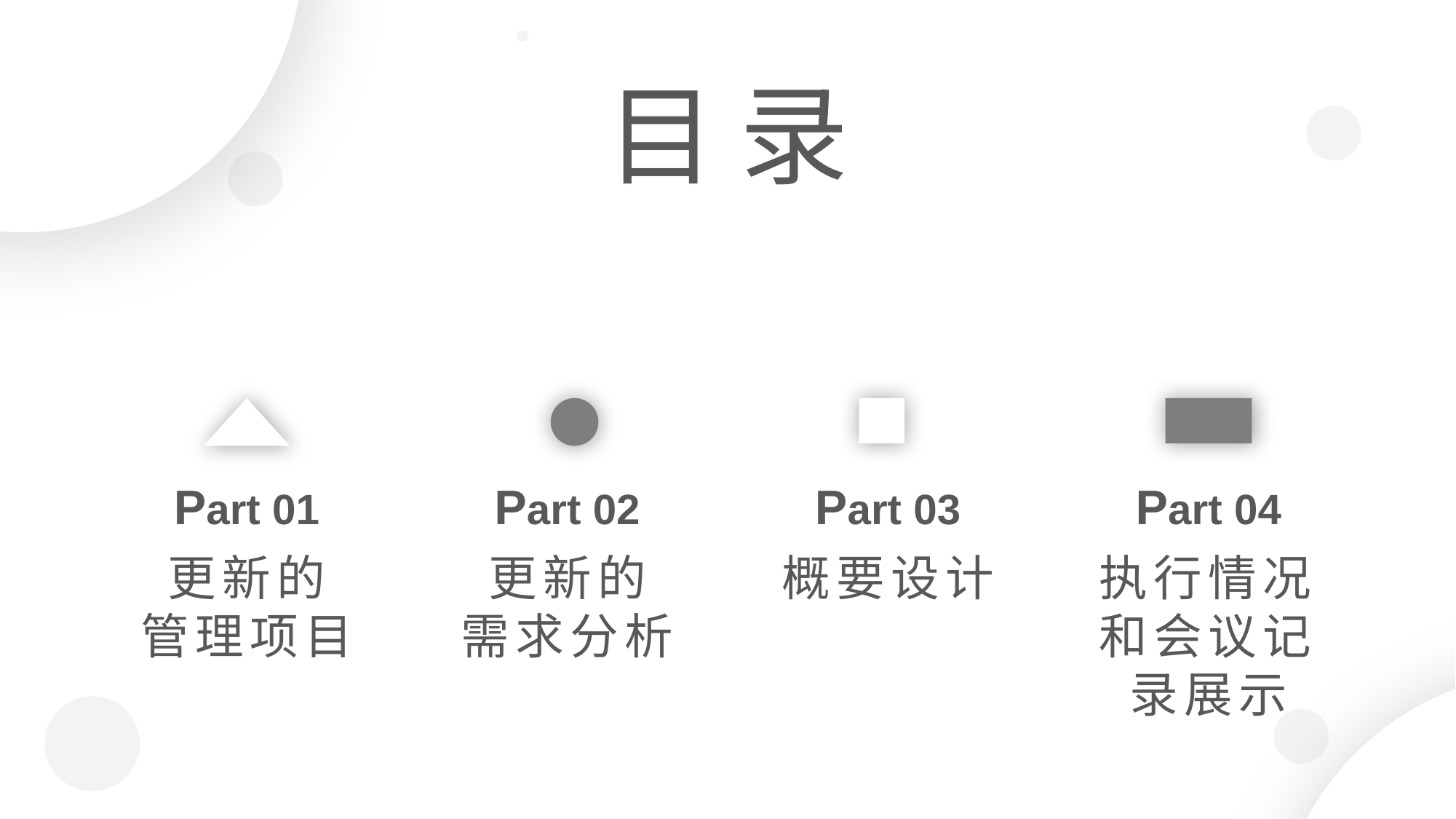

目 录

Part 01
更新的
管理项目

Part 02
更新的
需求分析

Part 03
概要设计

Part 04
执行情况和会议记录展示